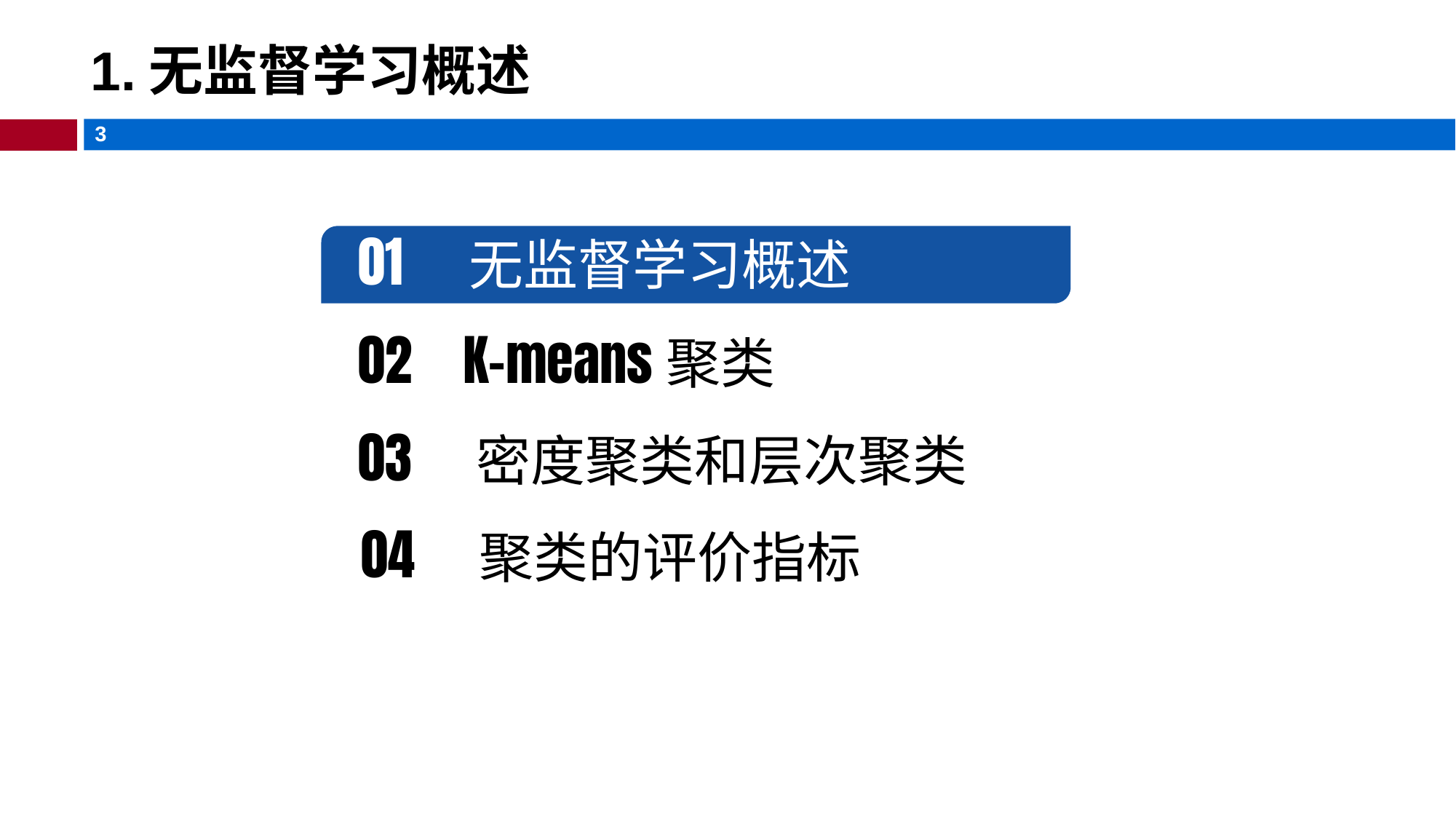

# 1.无监督学习概述
01    无监督学习概述

02    K-means聚类
03    密度聚类和层次聚类
04    聚类的评价指标